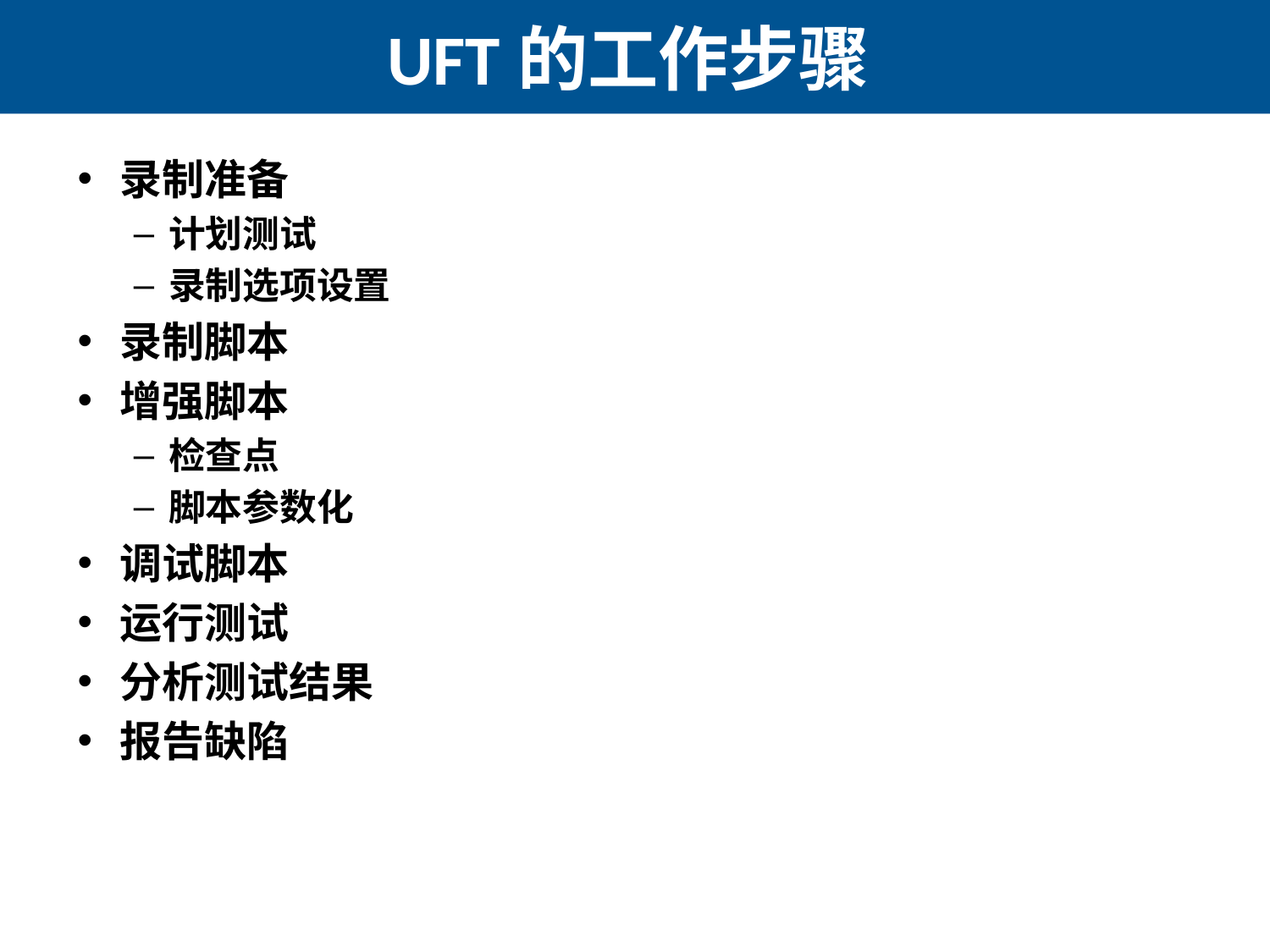

# UFT的工作步骤
录制准备
计划测试
录制选项设置
录制脚本
增强脚本
检查点
脚本参数化
调试脚本
运行测试
分析测试结果
报告缺陷